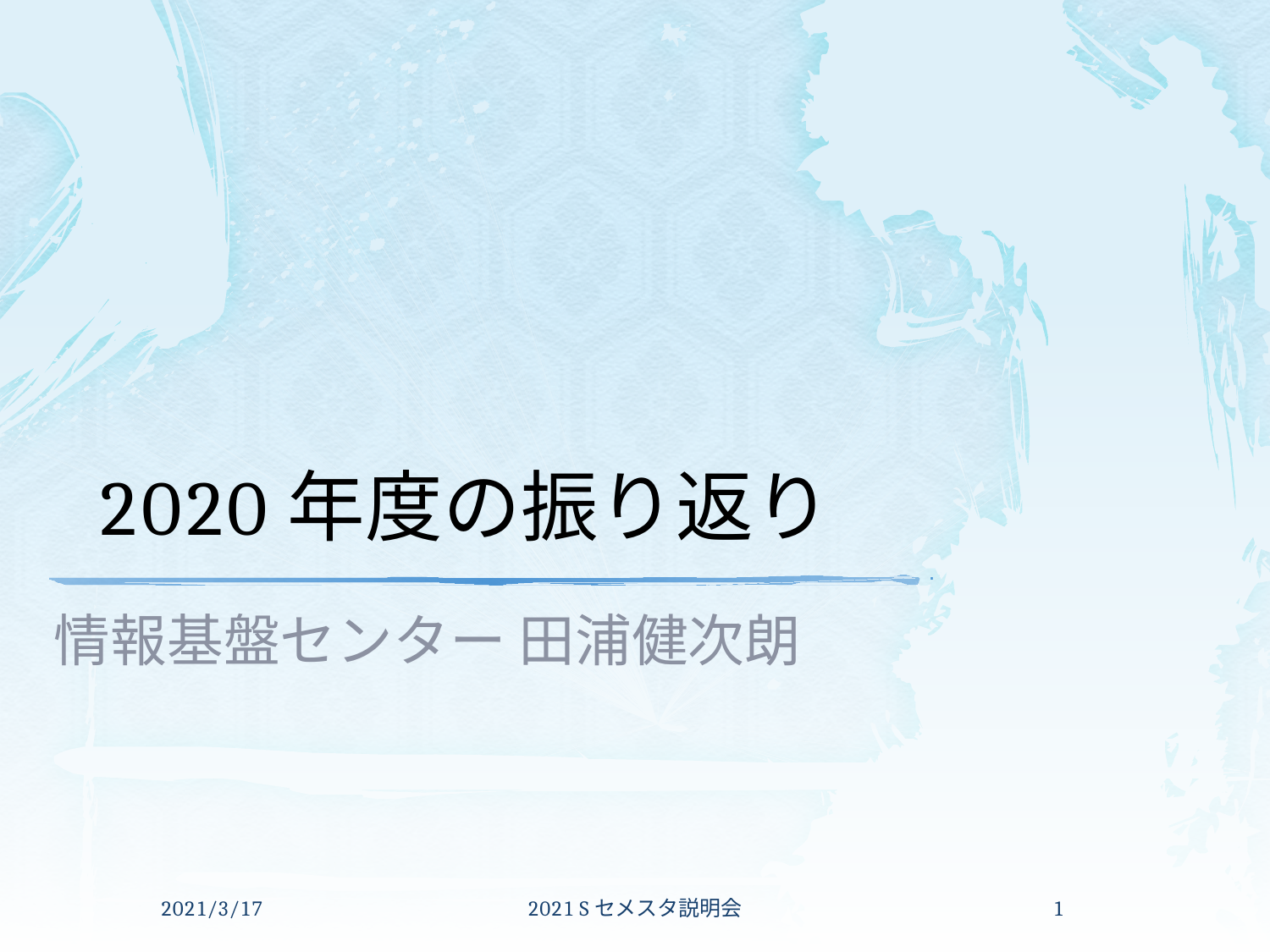

# 2020年度の振り返り
情報基盤センター 田浦健次朗
2021/3/17
2021 Sセメスタ説明会
1